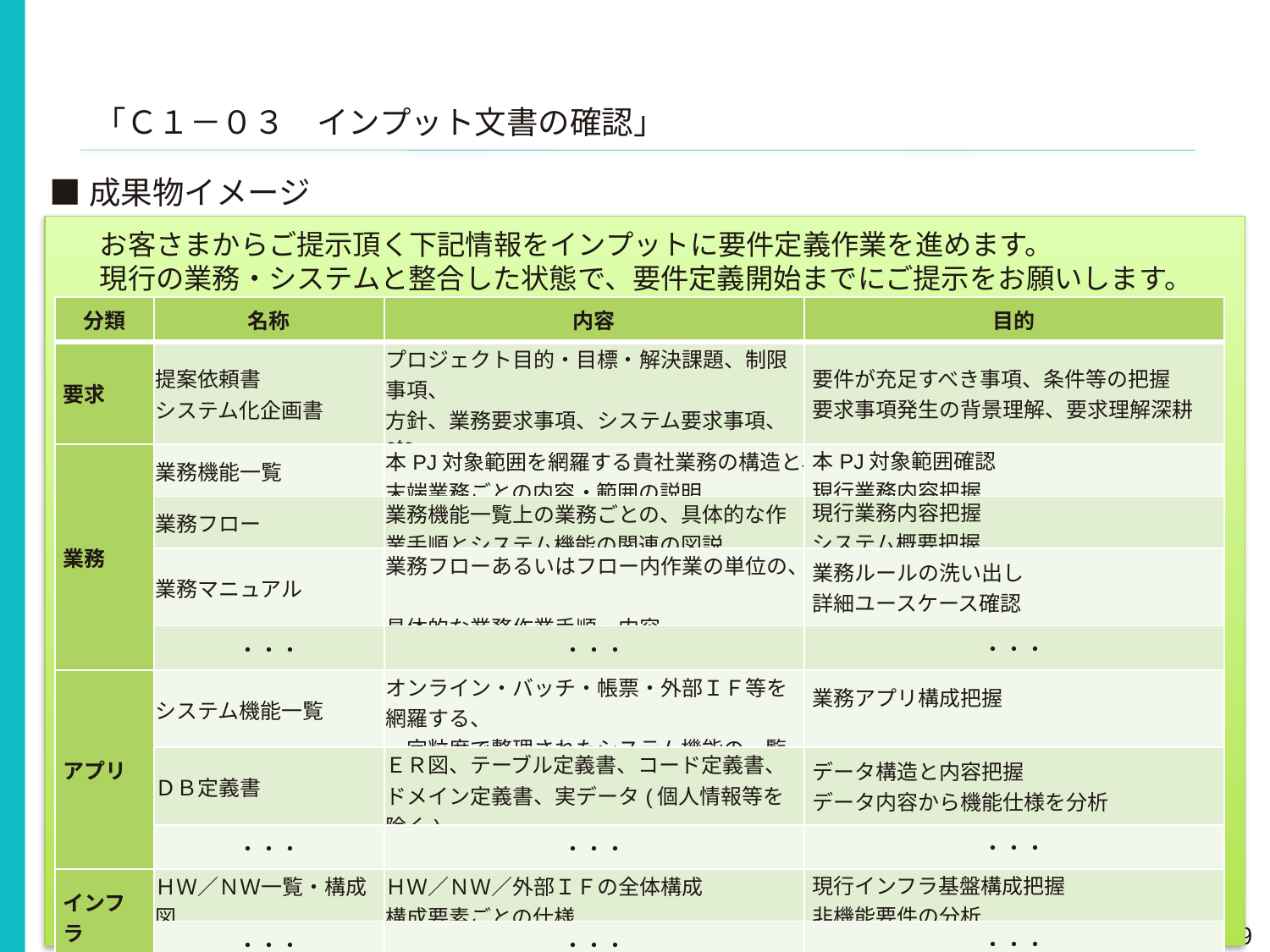

「Ｃ１－０３　インプット文書の確認」
■成果物イメージ

お客さまからご提示頂く下記情報をインプットに要件定義作業を進めます。
現行の業務・システムと整合した状態で、要件定義開始までにご提示をお願いします。

| 分類 | 名称 | 内容 | 目的 |
| --- | --- | --- | --- |
| 要求 | 提案依頼書 システム化企画書 | プロジェクト目的・目標・解決課題、制限事項、 方針、業務要求事項、システム要求事項、etc | 要件が充足すべき事項、条件等の把握 要求事項発生の背景理解、要求理解深耕 |
| 業務 | 業務機能一覧 | 本PJ対象範囲を網羅する貴社業務の構造と、末端業務ごとの内容・範囲の説明 | 本PJ対象範囲確認 現行業務内容把握 |
|  | 業務フロー | 業務機能一覧上の業務ごとの、具体的な作業手順とシステム機能の関連の図説 | 現行業務内容把握 システム概要把握 |
|  | 業務マニュアル | 業務フローあるいはフロー内作業の単位の、 具体的な業務作業手順・内容 | 業務ルールの洗い出し 詳細ユースケース確認 |
|  | ・・・ | ・・・ | ・・・ |
| アプリ | システム機能一覧 | オンライン・バッチ・帳票・外部ＩＦ等を網羅する、 一定粒度で整理されたシステム機能の一覧。 | 業務アプリ構成把握 |
|  | ＤＢ定義書 | ＥＲ図、テーブル定義書、コード定義書、 ドメイン定義書、実データ(個人情報等を除く) | データ構造と内容把握 データ内容から機能仕様を分析 |
|  | ・・・ | ・・・ | ・・・ |
| インフラ | ＨＷ／ＮＷ一覧・構成図 | ＨＷ／ＮＷ／外部ＩＦの全体構成 構成要素ごとの仕様 | 現行インフラ基盤構成把握 非機能要件の分析 |
|  | ・・・ | ・・・ | ・・・ |
| 運用 | 業務/システム運用 手順書 | 業務/システム運用メニューおよび 各メニューに対応した具体的な作業手順説明 | 業務/システム運用観点の改善事項洗い出し |
|  | ・・・ | ・・・ | ・・・ |
29